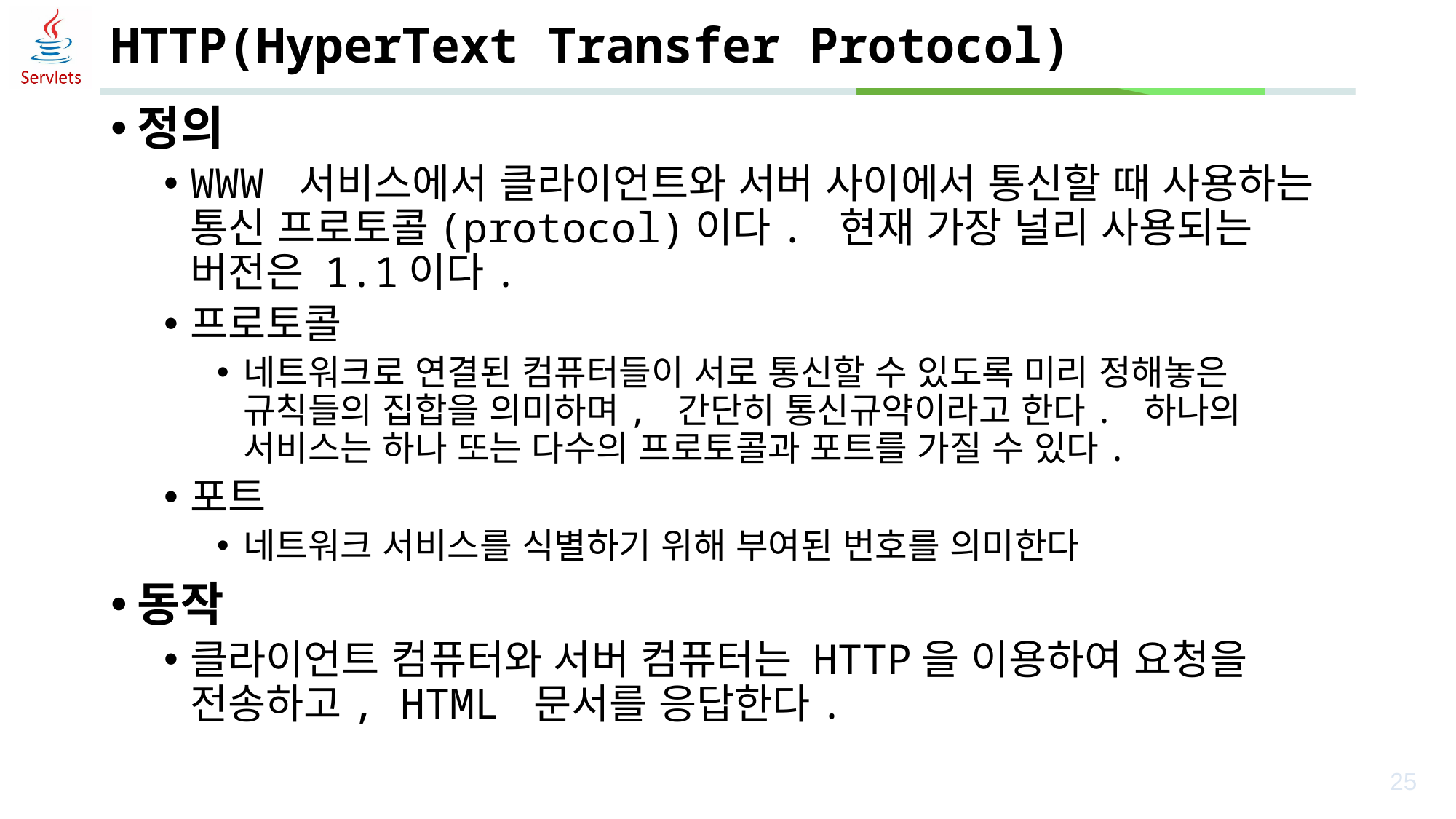

# HTTP(HyperText Transfer Protocol)
정의
WWW 서비스에서 클라이언트와 서버 사이에서 통신할 때 사용하는 통신 프로토콜(protocol)이다. 현재 가장 널리 사용되는 버전은 1.1이다.
프로토콜
네트워크로 연결된 컴퓨터들이 서로 통신할 수 있도록 미리 정해놓은 규칙들의 집합을 의미하며, 간단히 통신규약이라고 한다. 하나의 서비스는 하나 또는 다수의 프로토콜과 포트를 가질 수 있다.
포트
네트워크 서비스를 식별하기 위해 부여된 번호를 의미한다
동작
클라이언트 컴퓨터와 서버 컴퓨터는 HTTP을 이용하여 요청을 전송하고, HTML 문서를 응답한다.
25